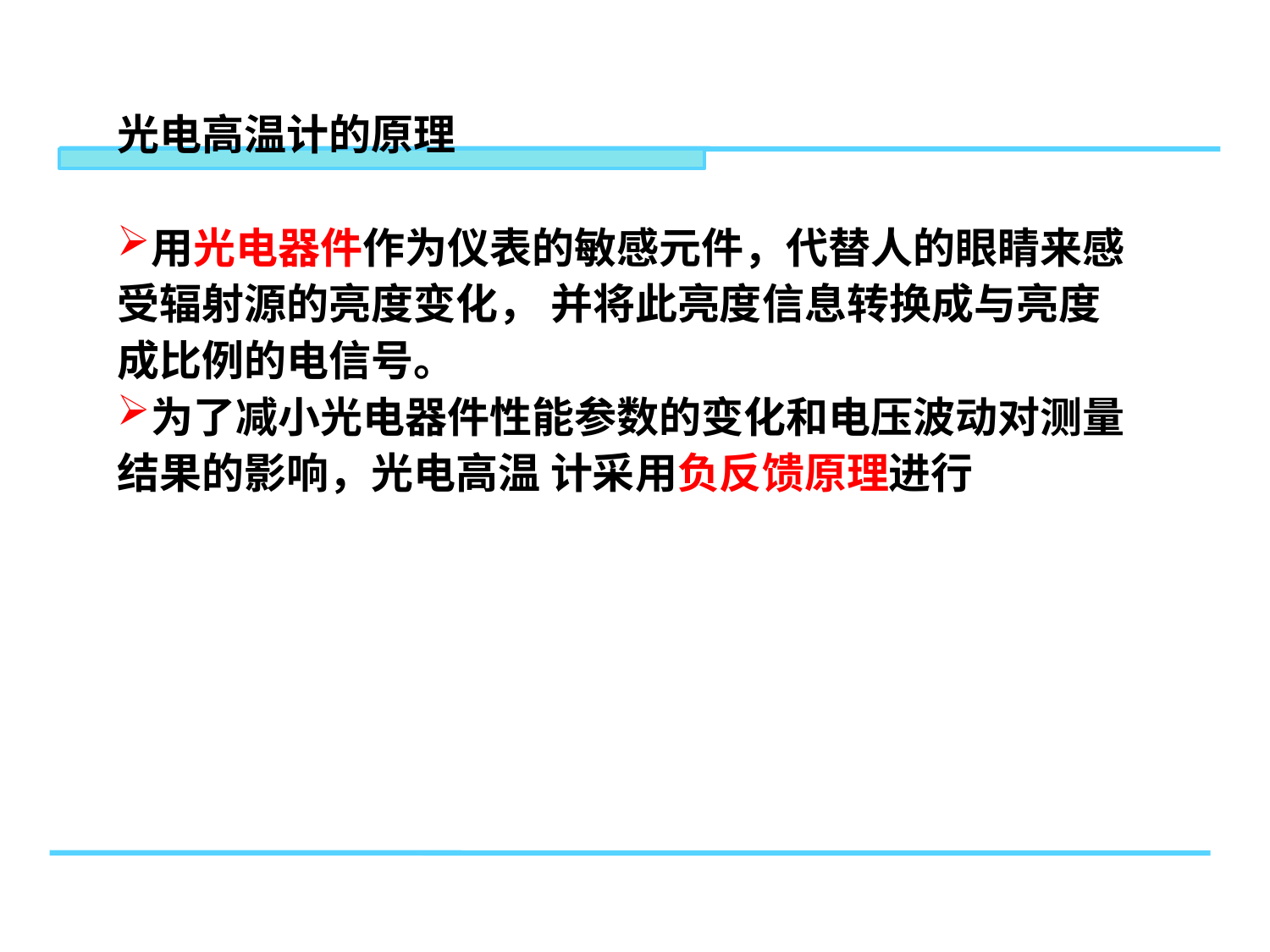

光电高温计的原理

用光电器件作为仪表的敏感元件，代替人的眼睛来感受辐射源的亮度变化， 并将此亮度信息转换成与亮度成比例的电信号。
为了减小光电器件性能参数的变化和电压波动对测量结果的影响，光电高温 计采用负反馈原理进行